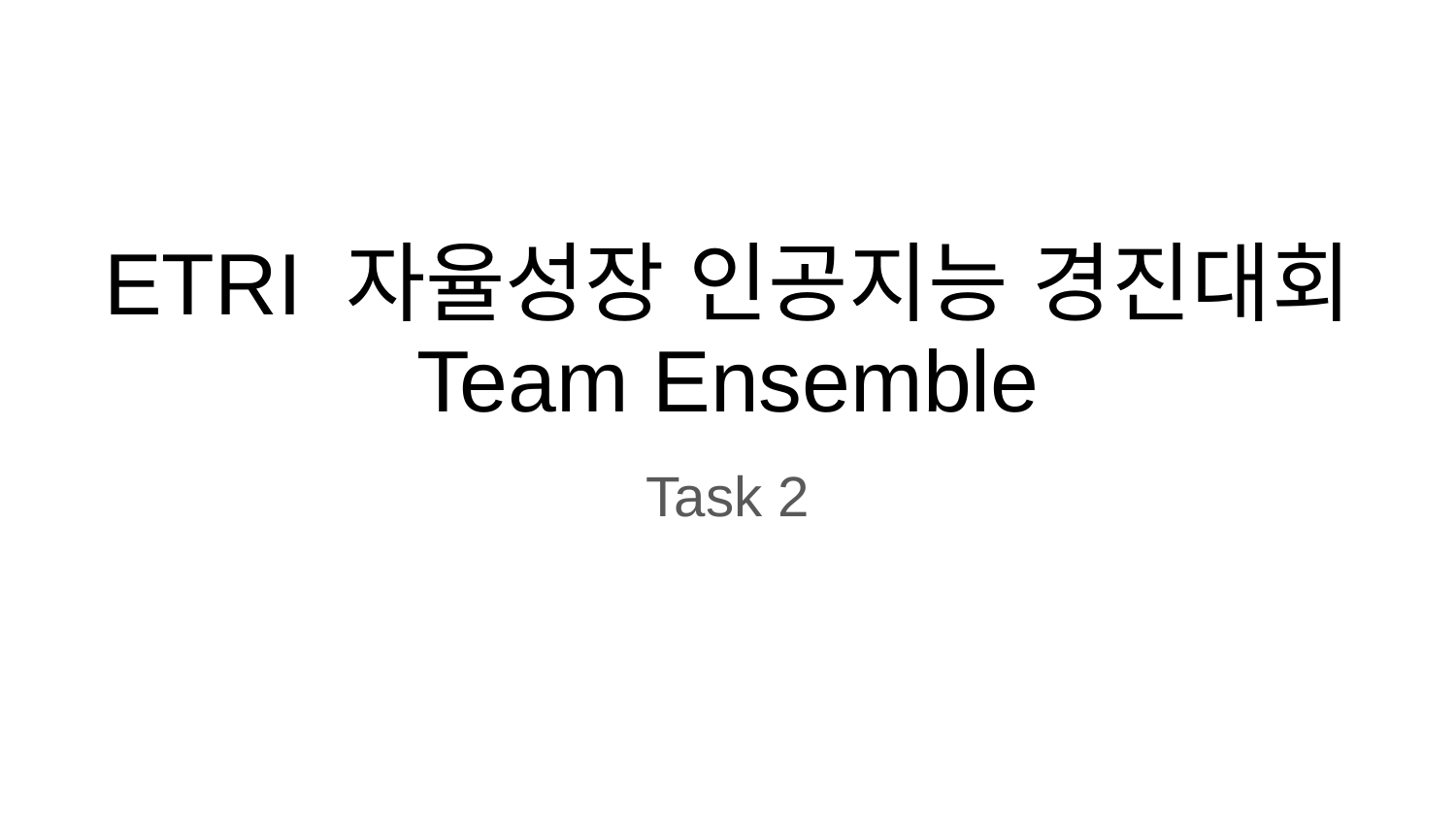

# ETRI 자율성장 인공지능 경진대회
Team Ensemble
Task 2